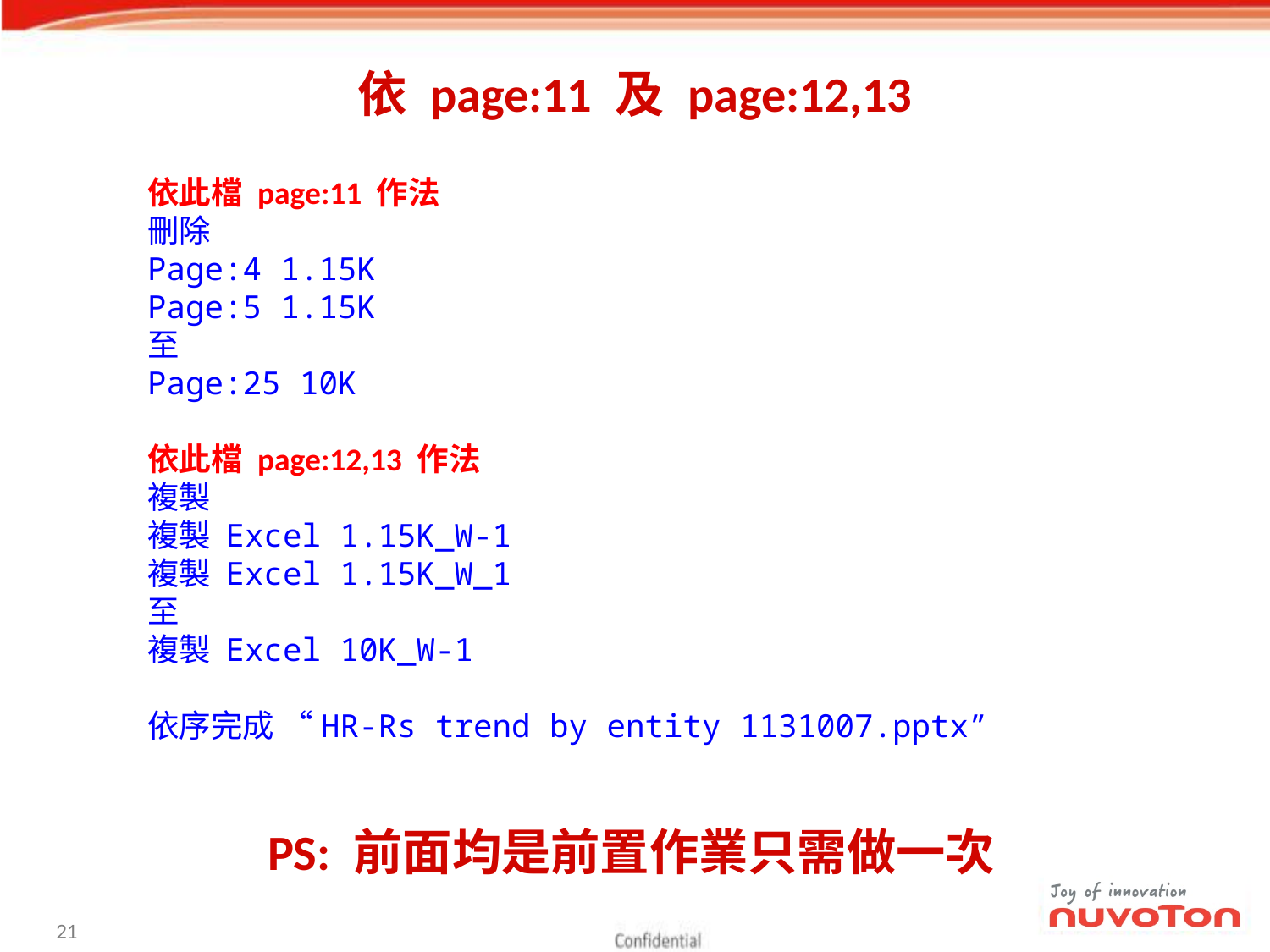

# 依 page:11 及 page:12,13
依此檔 page:11 作法
刪除
Page:4 1.15K
Page:5 1.15K
至
Page:25 10K

依此檔 page:12,13 作法
複製
複製 Excel 1.15K_W-1
複製 Excel 1.15K_W_1
至
複製 Excel 10K_W-1

依序完成 “HR-Rs trend by entity 1131007.pptx”

PS: 前面均是前置作業只需做一次
21